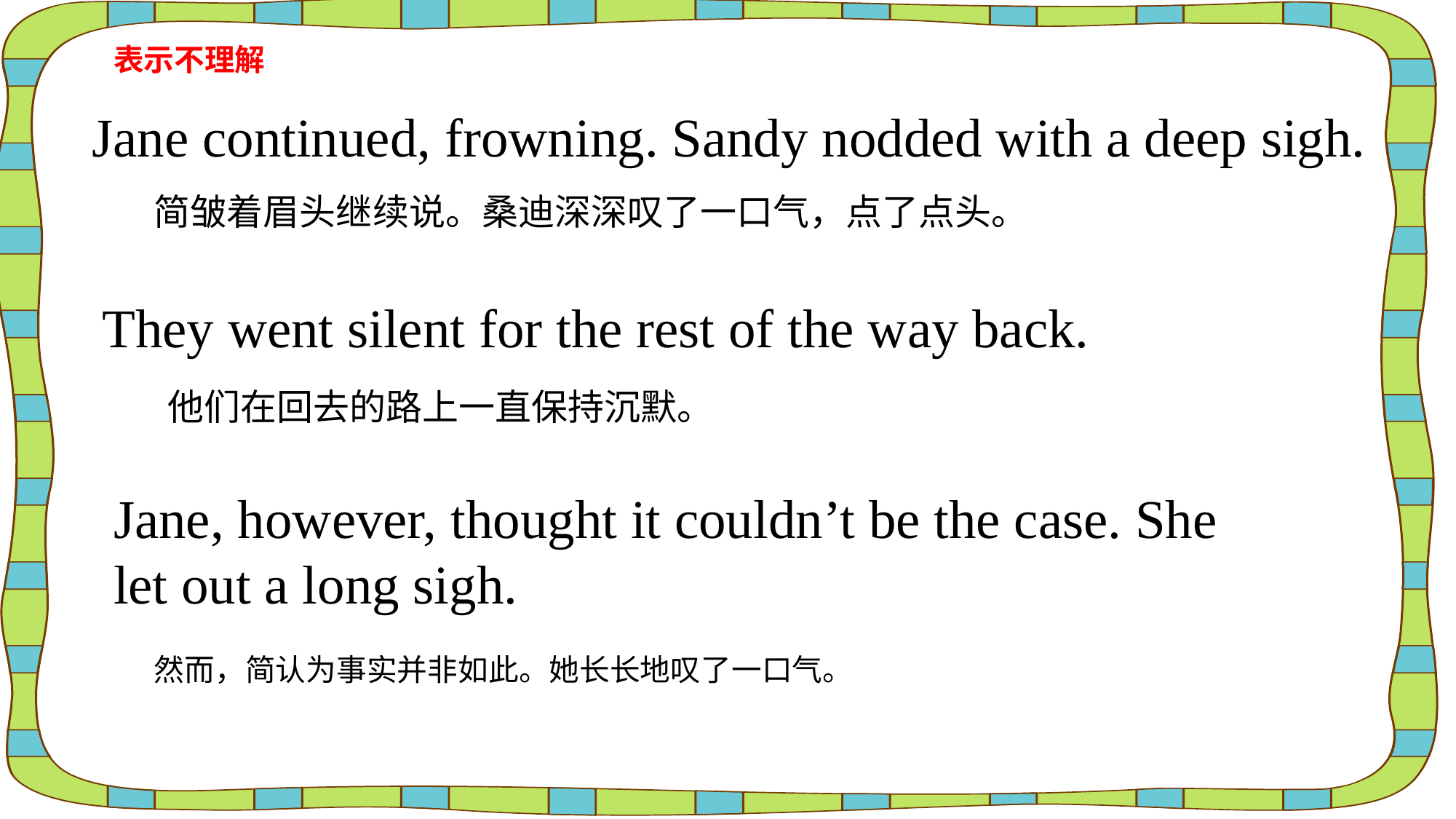

表示不理解
Jane continued, frowning. Sandy nodded with a deep sigh.
简皱着眉头继续说。桑迪深深叹了一口气，点了点头。
They went silent for the rest of the way back.
他们在回去的路上一直保持沉默。
Jane, however, thought it couldn’t be the case. She let out a long sigh.
然而，简认为事实并非如此。她长长地叹了一口气。